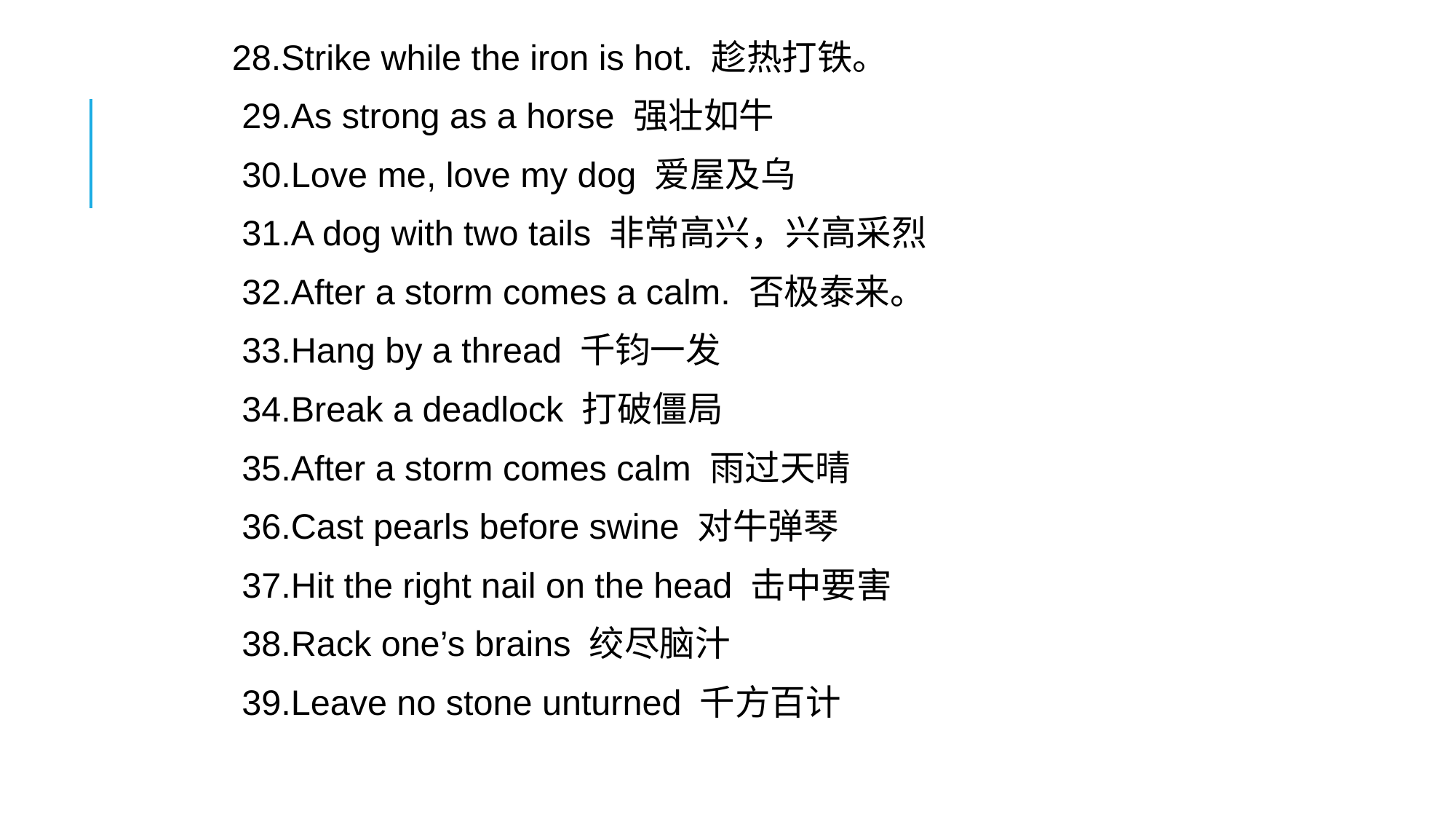

28.Strike while the iron is hot. 趁热打铁。
 29.As strong as a horse 强壮如牛
 30.Love me, love my dog 爱屋及乌
 31.A dog with two tails 非常高兴，兴高采烈
 32.After a storm comes a calm. 否极泰来。
 33.Hang by a thread 千钧一发
 34.Break a deadlock 打破僵局
 35.After a storm comes calm 雨过天晴
 36.Cast pearls before swine 对牛弹琴
 37.Hit the right nail on the head 击中要害
 38.Rack one’s brains 绞尽脑汁
 39.Leave no stone unturned 千方百计

#